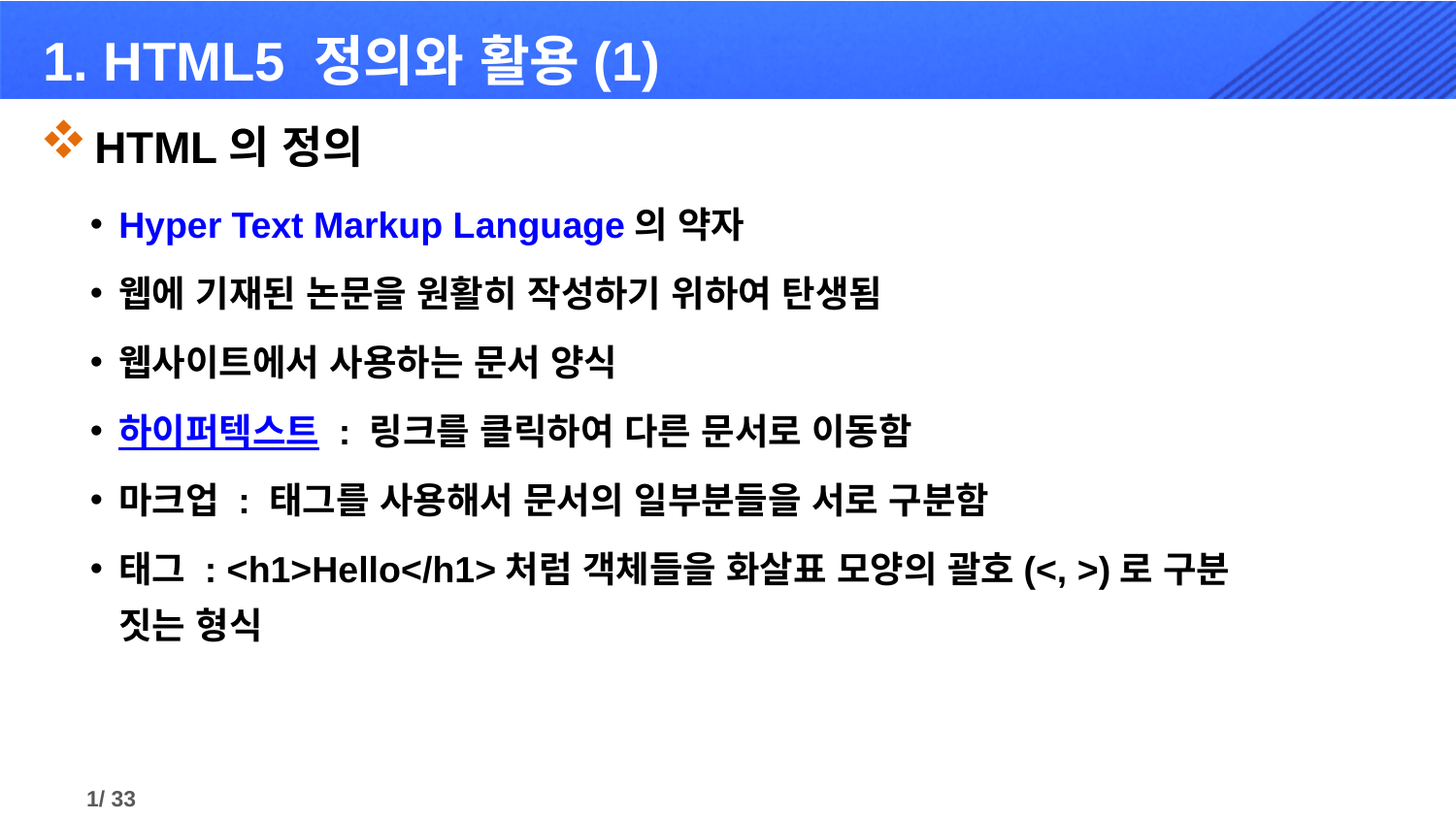

# 1. HTML5 정의와 활용(1)
HTML의 정의
Hyper Text Markup Language의 약자
웹에 기재된 논문을 원활히 작성하기 위하여 탄생됨
웹사이트에서 사용하는 문서 양식
하이퍼텍스트 : 링크를 클릭하여 다른 문서로 이동함
마크업 : 태그를 사용해서 문서의 일부분들을 서로 구분함
태그 : <h1>Hello</h1>처럼 객체들을 화살표 모양의 괄호(<, >)로 구분 짓는 형식